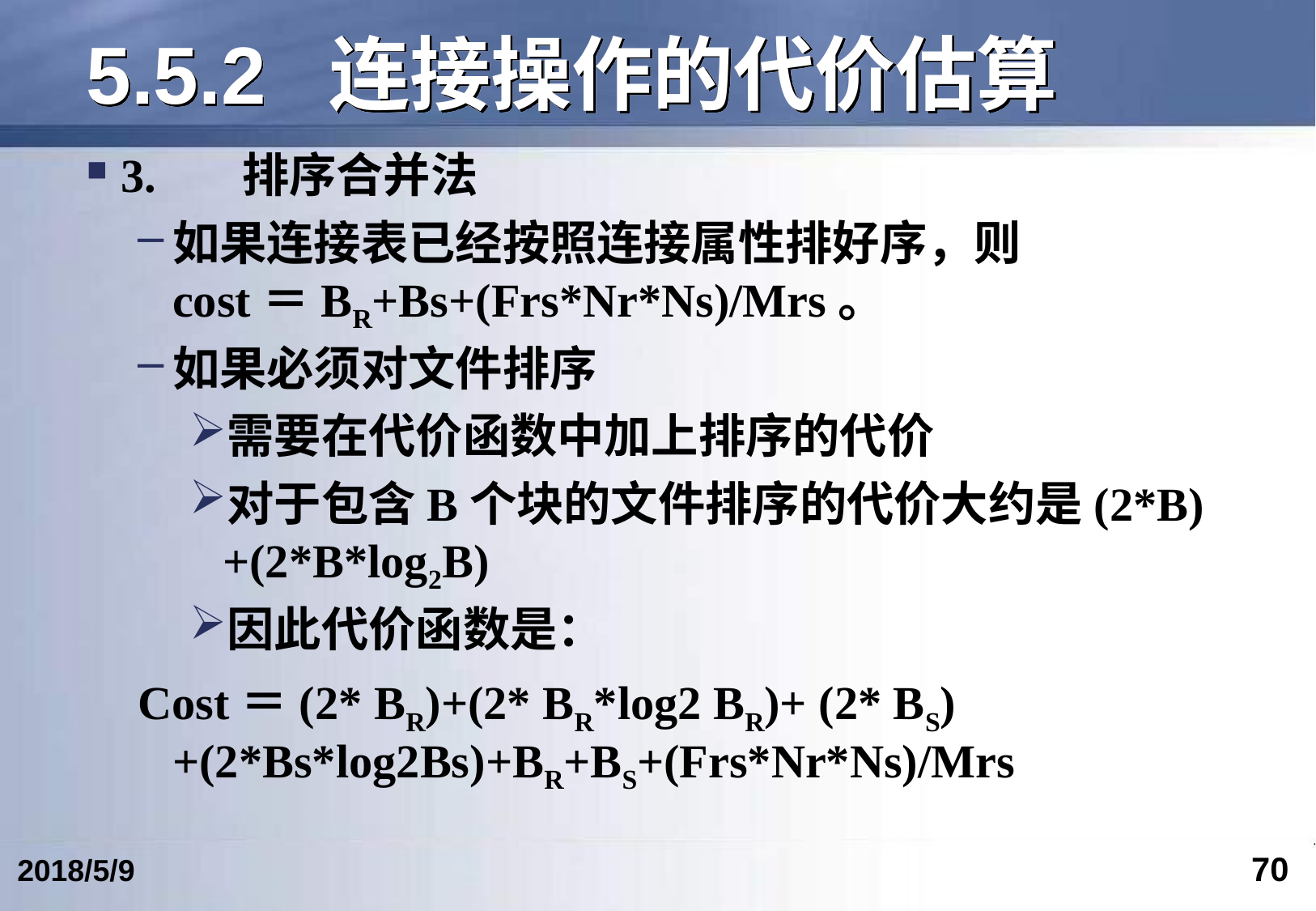

# 5.5.2	连接操作的代价估算
3.	排序合并法
如果连接表已经按照连接属性排好序，则
cost＝BR+Bs+(Frs*Nr*Ns)/Mrs。
如果必须对文件排序
需要在代价函数中加上排序的代价
对于包含B个块的文件排序的代价大约是(2*B)+(2*B*log2B)
因此代价函数是：
Cost＝(2* BR)+(2* BR*log2 BR)+ (2* BS) +(2*Bs*log2Bs)+BR+BS+(Frs*Nr*Ns)/Mrs
70
2018/5/9